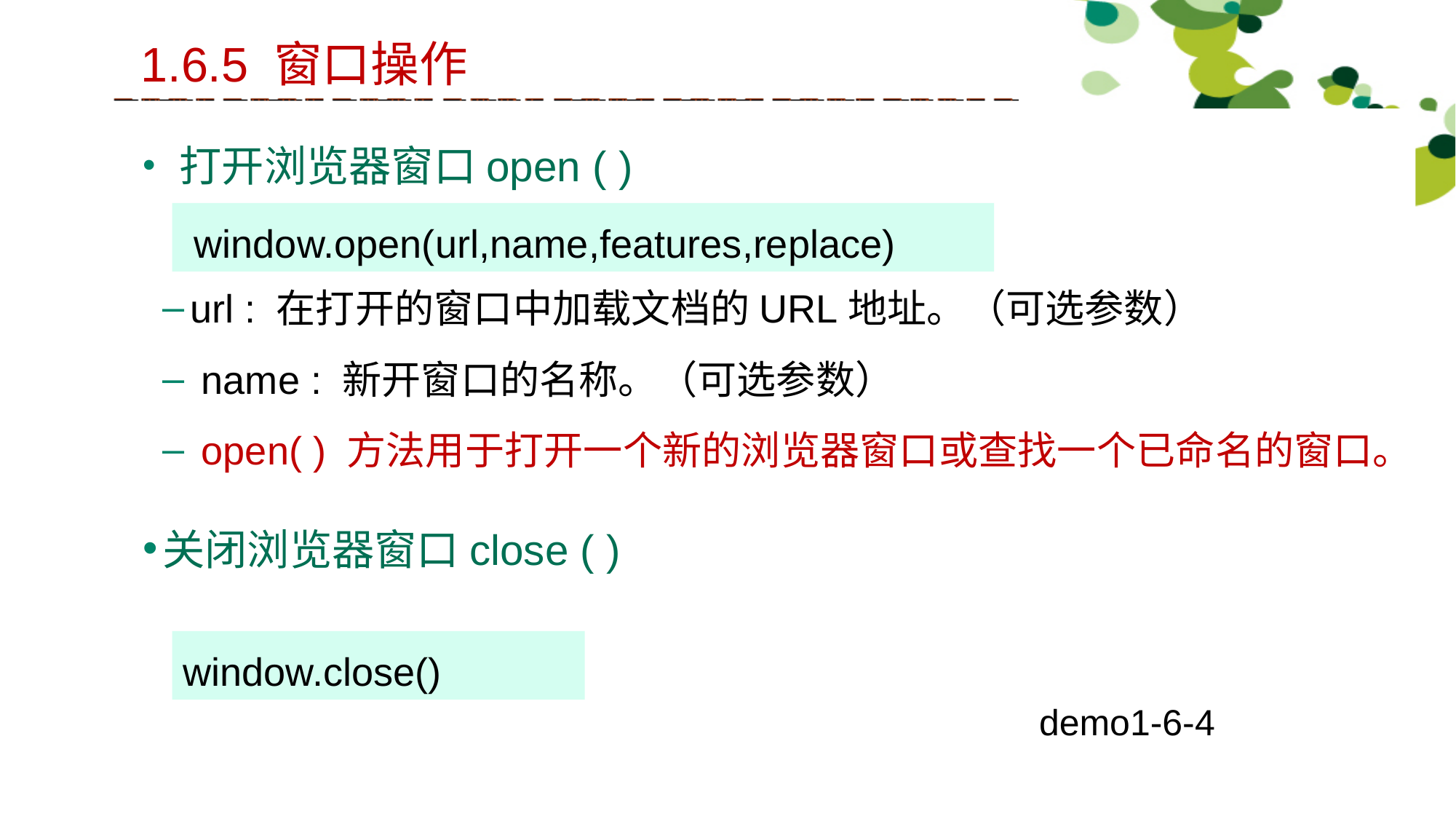

1.6.5 窗口操作
 打开浏览器窗口open ( )

url : 在打开的窗口中加载文档的URL地址。（可选参数）
 name : 新开窗口的名称。（可选参数）
 open( ) 方法用于打开一个新的浏览器窗口或查找一个已命名的窗口。
关闭浏览器窗口close ( )
 window.open(url,name,features,replace)
window.close()
demo1-6-4